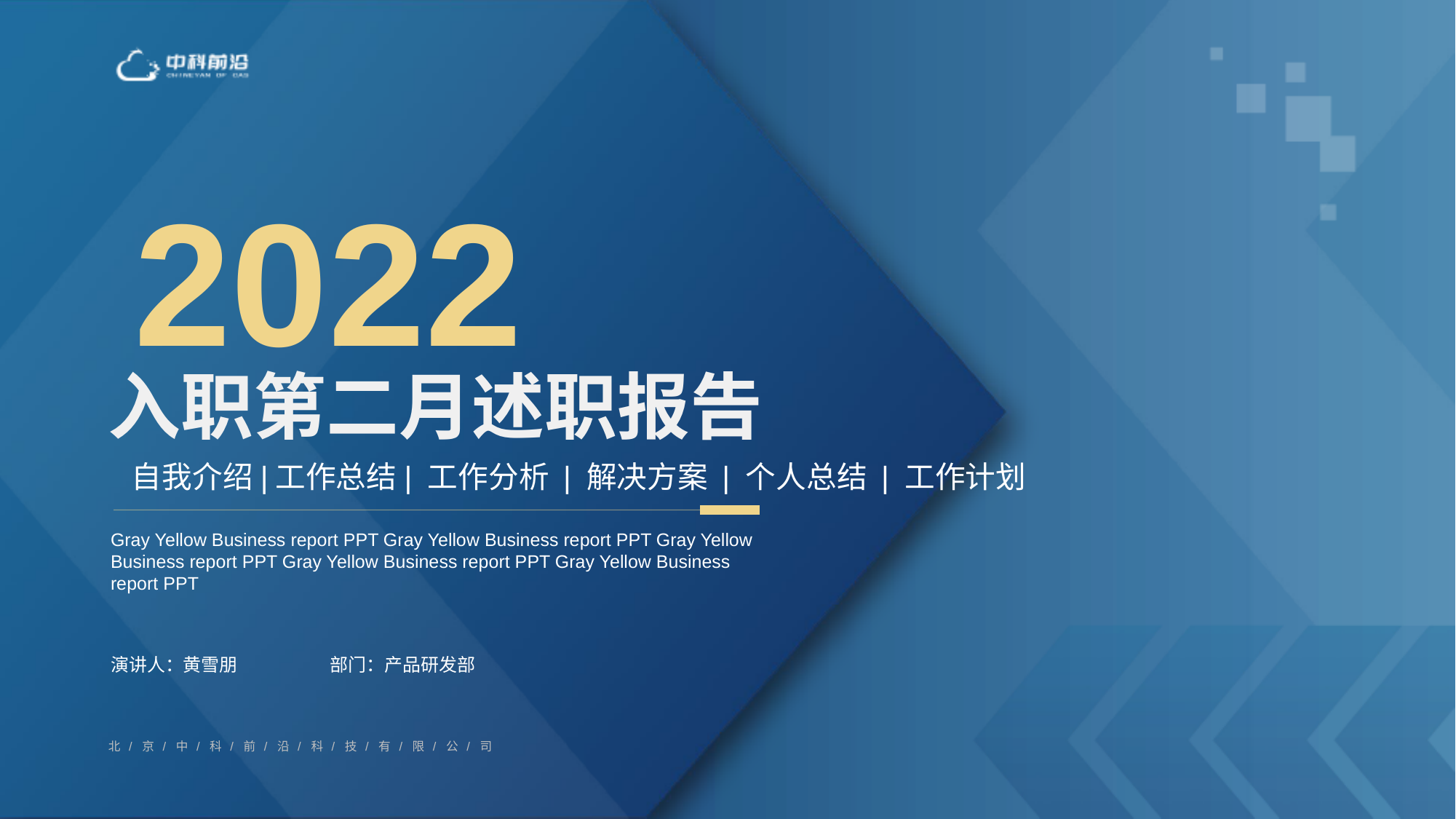

2022
入职第二月述职报告
 自我介绍|工作总结| 工作分析 | 解决方案 | 个人总结 | 工作计划
Gray Yellow Business report PPT Gray Yellow Business report PPT Gray Yellow Business report PPT Gray Yellow Business report PPT Gray Yellow Business report PPT
演讲人：黄雪朋                       部门：产品研发部
北  /  京  /  中  /  科  /  前  /  沿  /  科  /  技  /  有  /  限  /  公  /  司